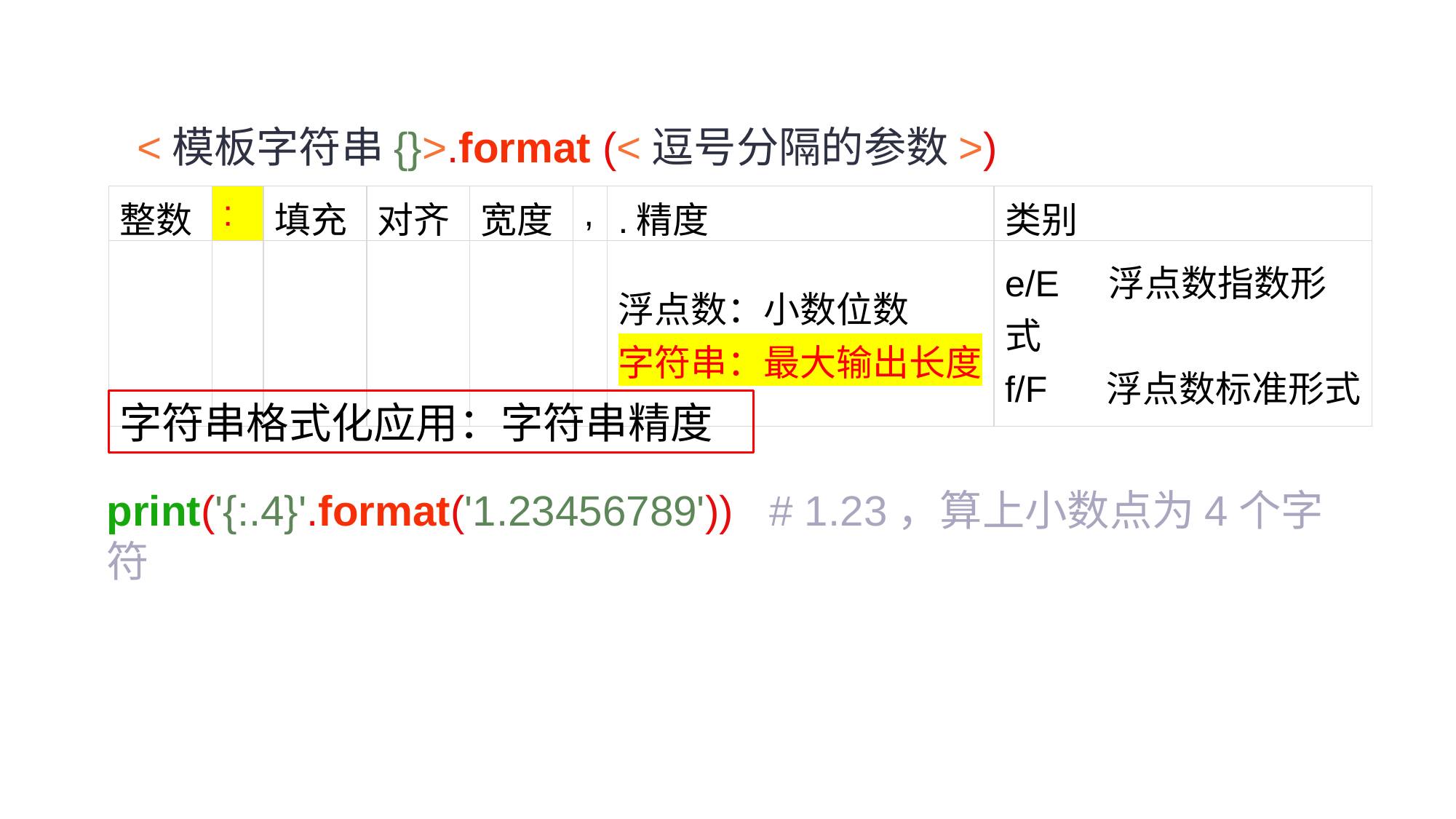

<模板字符串{}>.format (<逗号分隔的参数>)
| 整数 | : | 填充 | 对齐 | 宽度 | , | .精度 | 类别 |
| --- | --- | --- | --- | --- | --- | --- | --- |
|  |  |  |  |  |  | 浮点数：小数位数 字符串：最大输出长度 | e/E 浮点数指数形式 f/F 浮点数标准形式 |
字符串格式化应用：字符串精度
print('{:.4}'.format('1.23456789'))   # 1.23，算上小数点为4个字符